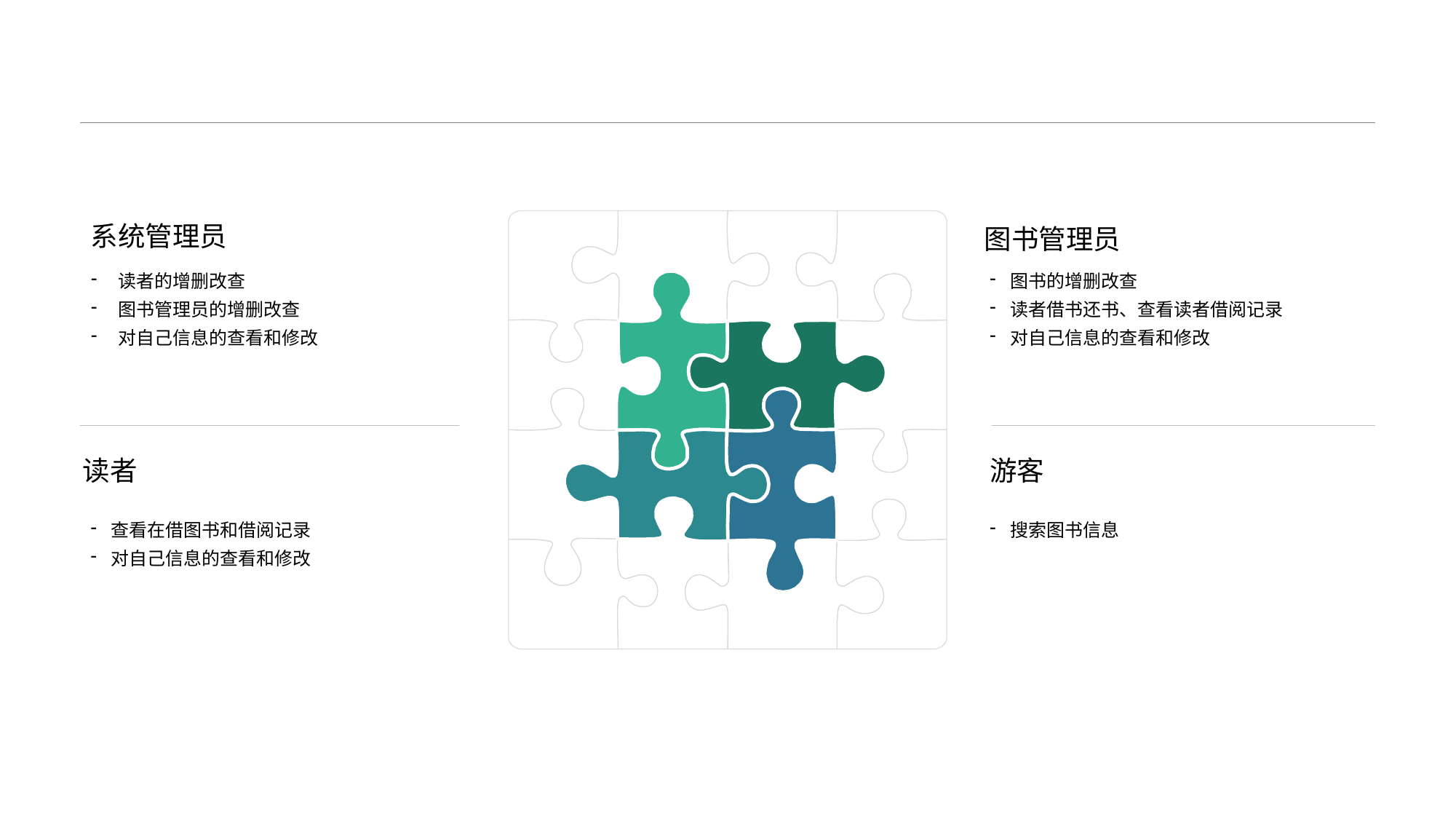

#

系统管理员
读者的增删改查
图书管理员的增删改查
对自己信息的查看和修改

读者
查看在借图书和借阅记录
对自己信息的查看和修改
图书管理员
图书的增删改查
读者借书还书、查看读者借阅记录
对自己信息的查看和修改
游客
搜索图书信息